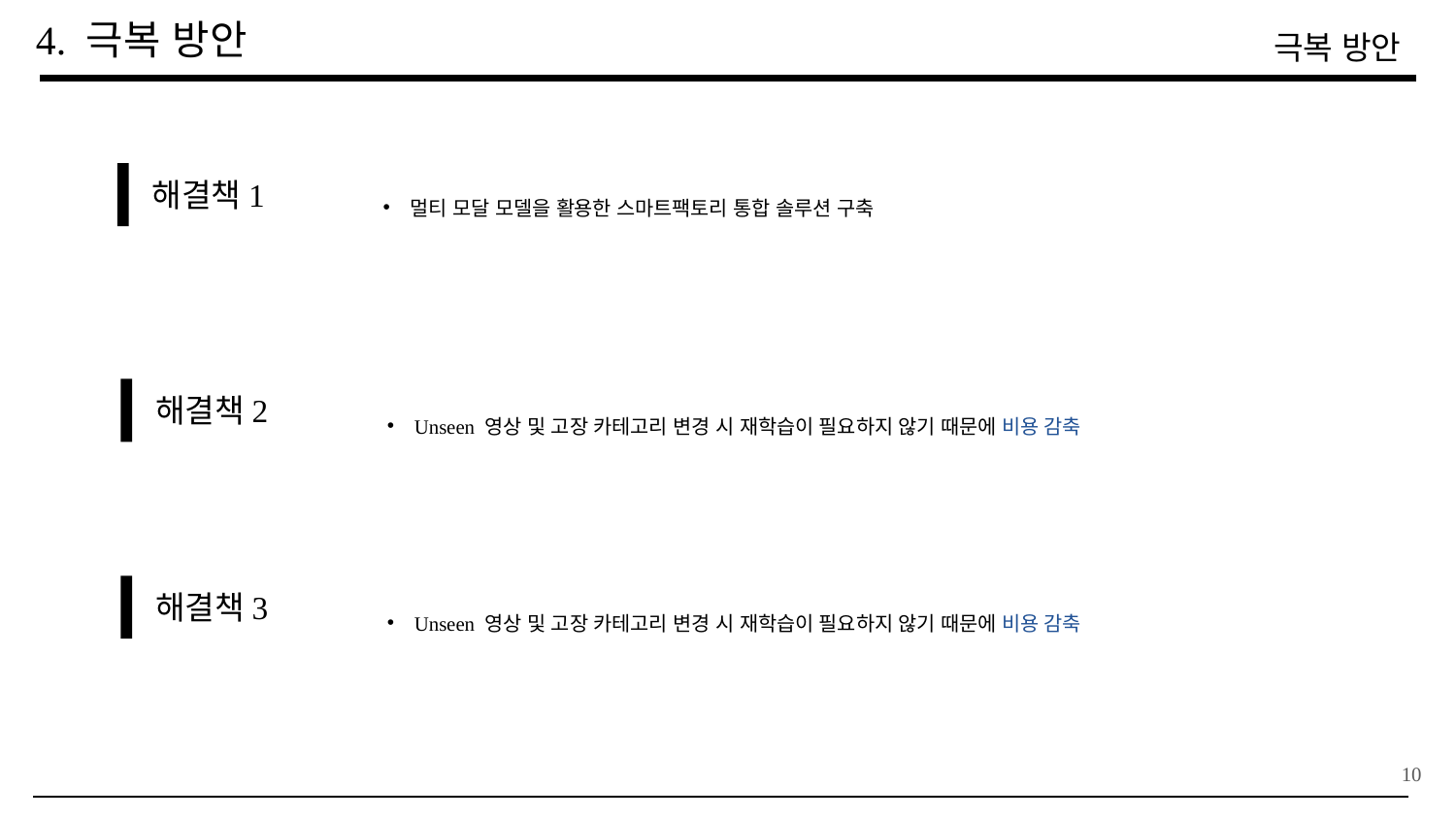

4. 극복 방안
극복 방안
해결책1

멀티 모달 모델을 활용한 스마트팩토리 통합 솔루션 구축
해결책2

Unseen 영상 및 고장 카테고리 변경 시 재학습이 필요하지 않기 때문에 비용 감축
해결책3

Unseen 영상 및 고장 카테고리 변경 시 재학습이 필요하지 않기 때문에 비용 감축
10